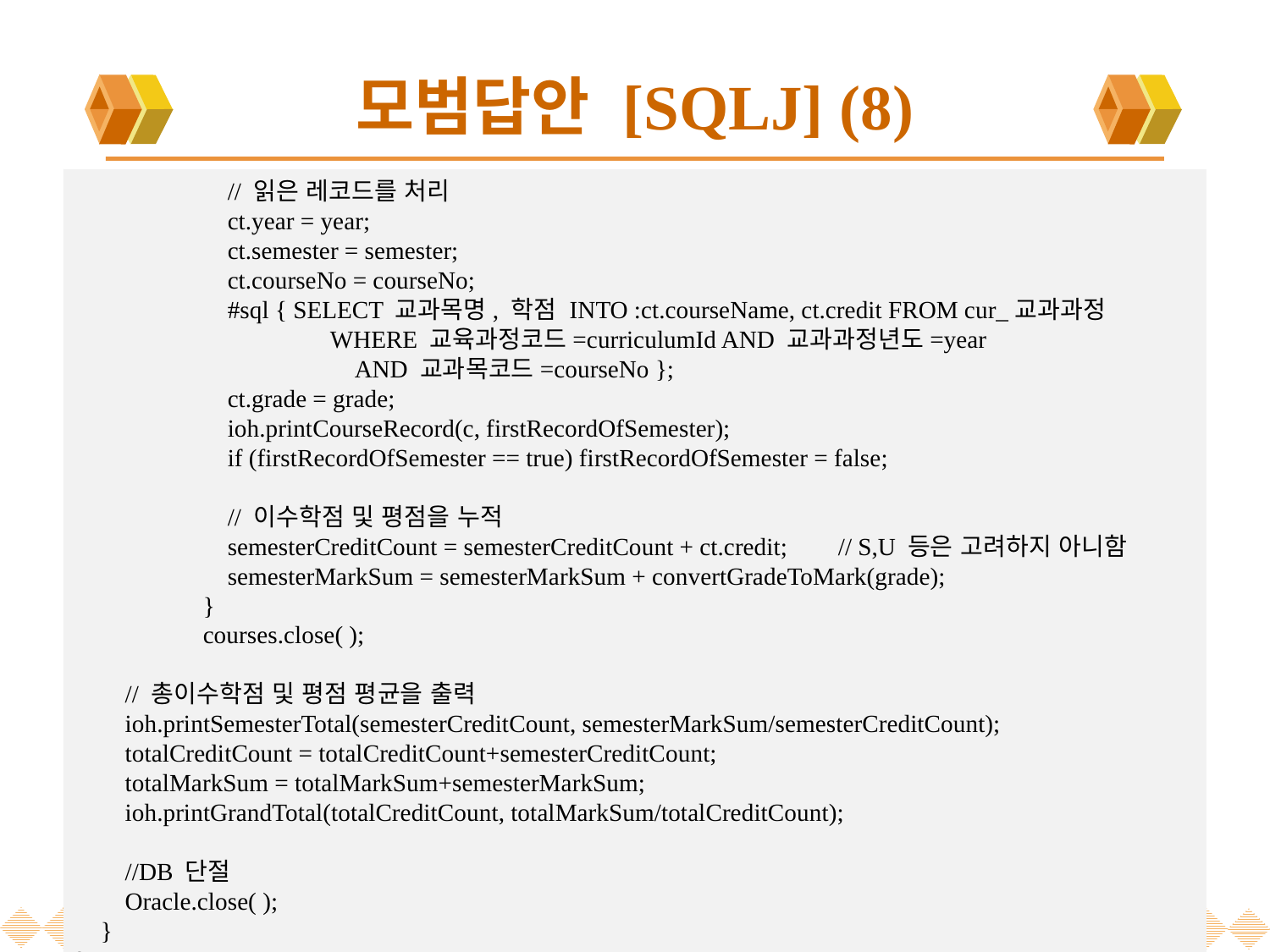

# 모범답안 [SQLJ] (8)
	    // 읽은 레코드를 처리
	    ct.year = year;
    	    ct.semester = semester;
    	    ct.courseNo = courseNo;
    	    #sql { SELECT 교과목명, 학점 INTO :ct.courseName, ct.credit FROM cur_교과과정
		WHERE 교육과정코드=curriculumId AND 교과과정년도=year
		    AND 교과목코드=courseNo };
	    ct.grade = grade;
	    ioh.printCourseRecord(c, firstRecordOfSemester);
	    if (firstRecordOfSemester == true) firstRecordOfSemester = false;

	    // 이수학점 및 평점을 누적
	    semesterCreditCount = semesterCreditCount + ct.credit;	// S,U 등은 고려하지 아니함
	    semesterMarkSum = semesterMarkSum + convertGradeToMark(grade);
	}
	courses.close( );

        // 총이수학점 및 평점 평균을 출력
        ioh.printSemesterTotal(semesterCreditCount, semesterMarkSum/semesterCreditCount);
        totalCreditCount = totalCreditCount+semesterCreditCount;
        totalMarkSum = totalMarkSum+semesterMarkSum;
        ioh.printGrandTotal(totalCreditCount, totalMarkSum/totalCreditCount);

        //DB 단절
        Oracle.close( );
    }
}